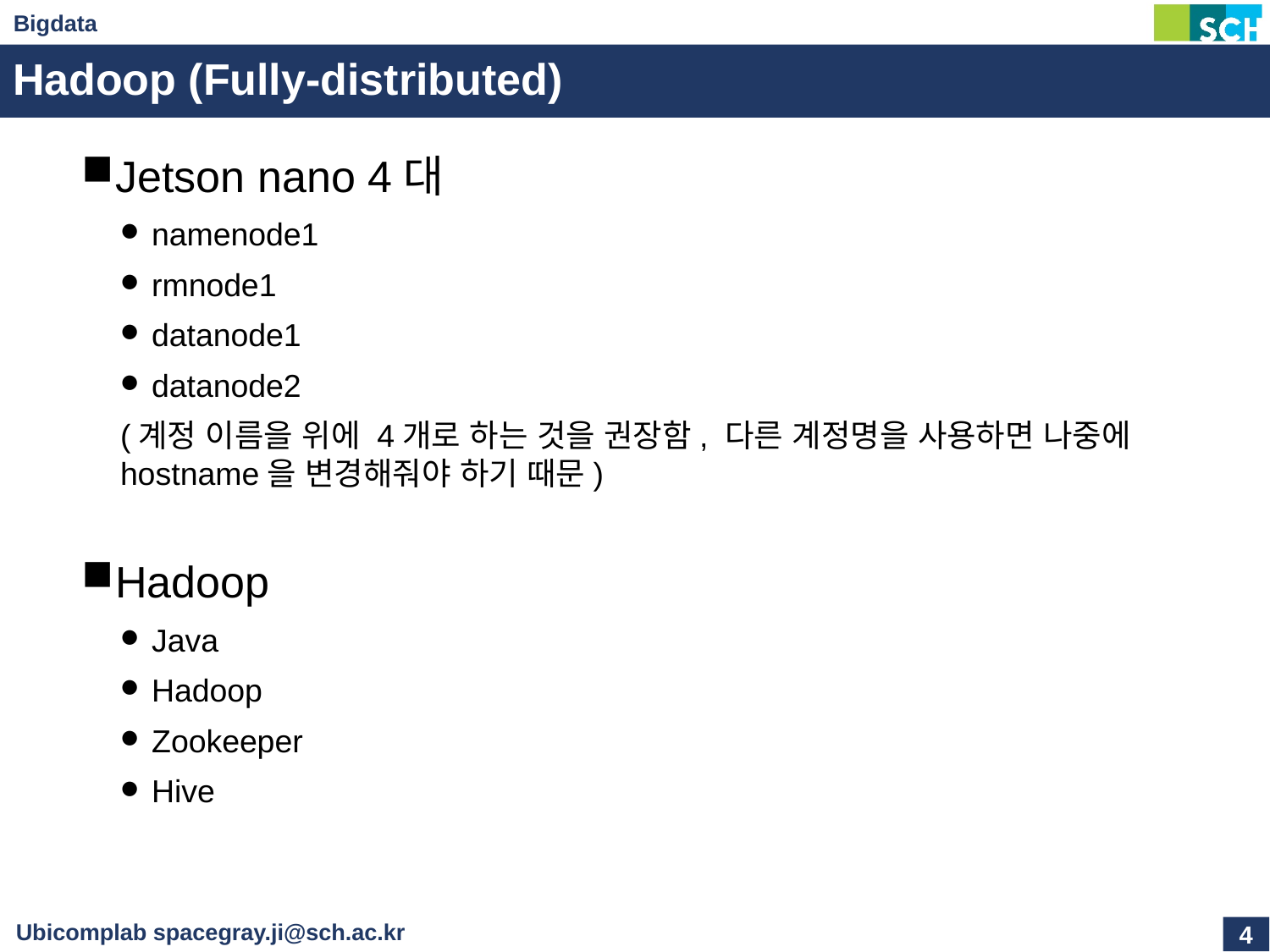

# Hadoop (Fully-distributed)
Jetson nano 4대
namenode1
rmnode1
datanode1
datanode2
(계정 이름을 위에 4개로 하는 것을 권장함, 다른 계정명을 사용하면 나중에 hostname을 변경해줘야 하기 때문)

Hadoop
Java
Hadoop
Zookeeper
Hive

4